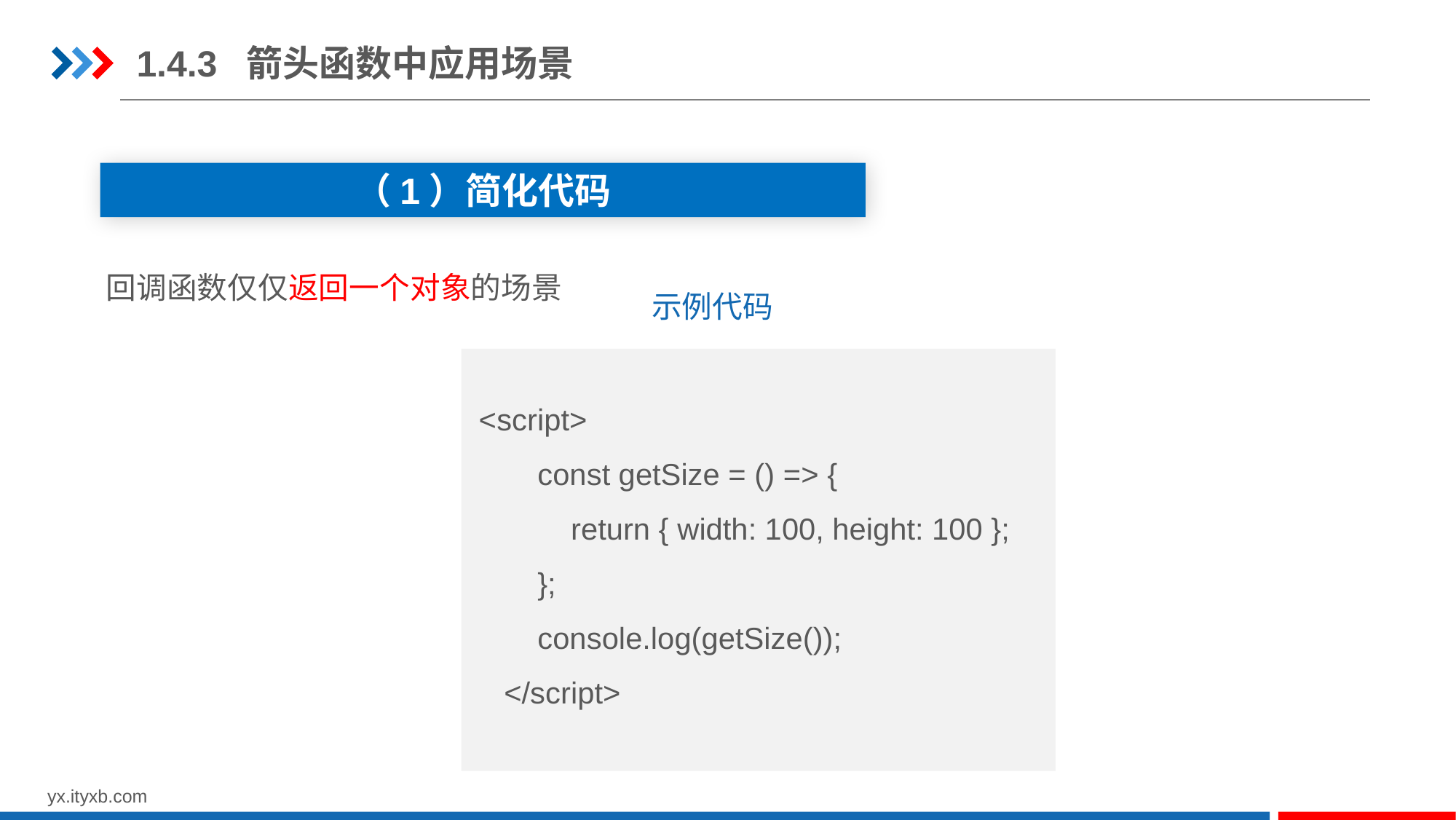

1.4.3  箭头函数中应用场景
（1）简化代码
回调函数仅仅返回一个对象的场景
示例代码

 <script>
        const getSize = () => {
            return { width: 100, height: 100 };
        };
        console.log(getSize());
    </script>